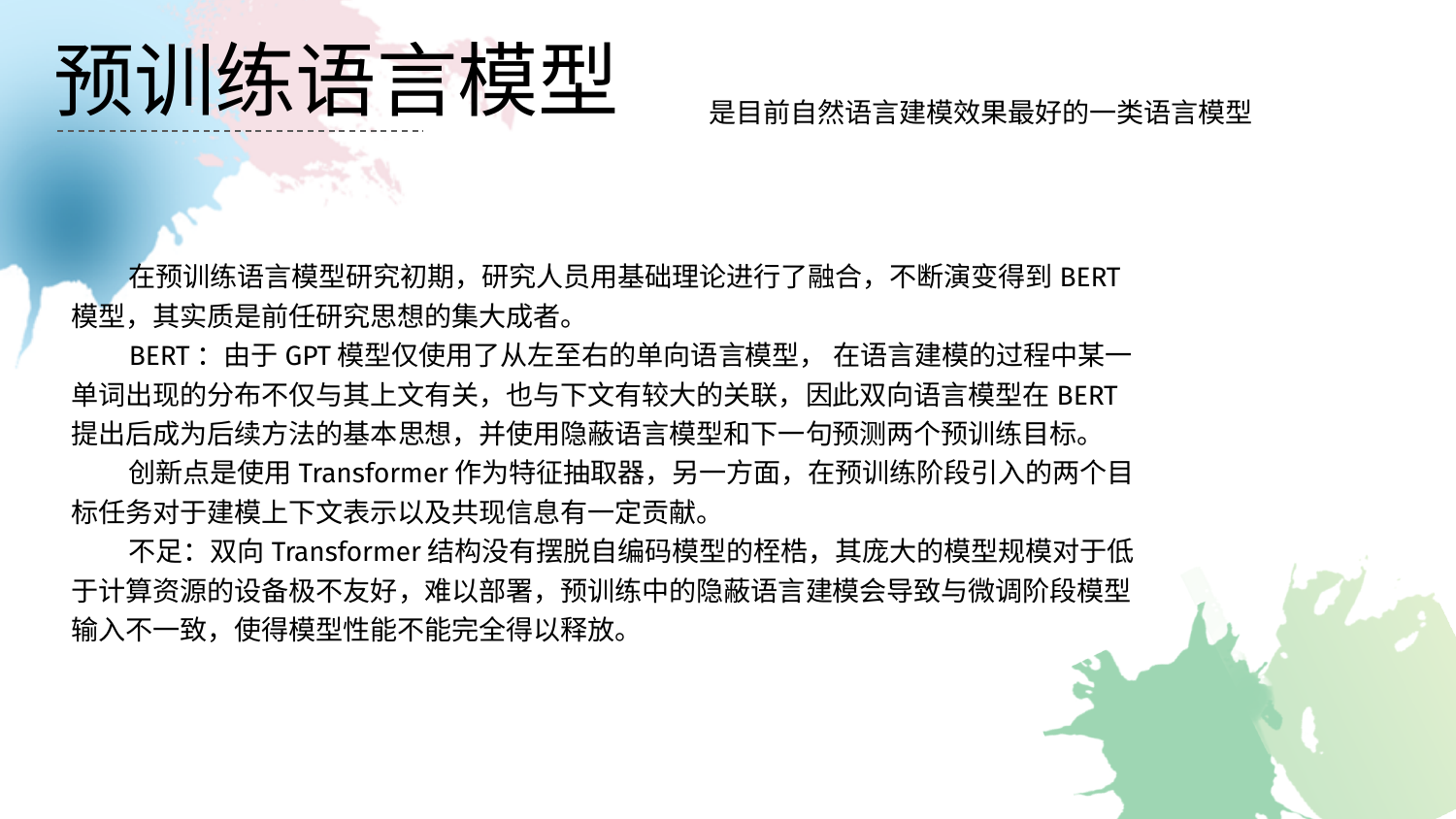

预训练语言模型
是目前自然语言建模效果最好的一类语言模型
在预训练语言模型研究初期，研究人员用基础理论进行了融合，不断演变得到BERT模型，其实质是前任研究思想的集大成者。
BERT：由于GPT模型仅使用了从左至右的单向语言模型， 在语言建模的过程中某一单词出现的分布不仅与其上文有关，也与下文有较大的关联，因此双向语言模型在BERT提出后成为后续方法的基本思想，并使用隐蔽语言模型和下一句预测两个预训练目标。
创新点是使用Transformer作为特征抽取器，另一方面，在预训练阶段引入的两个目标任务对于建模上下文表示以及共现信息有一定贡献。
不足：双向Transformer结构没有摆脱自编码模型的桎梏，其庞大的模型规模对于低于计算资源的设备极不友好，难以部署，预训练中的隐蔽语言建模会导致与微调阶段模型输入不一致，使得模型性能不能完全得以释放。